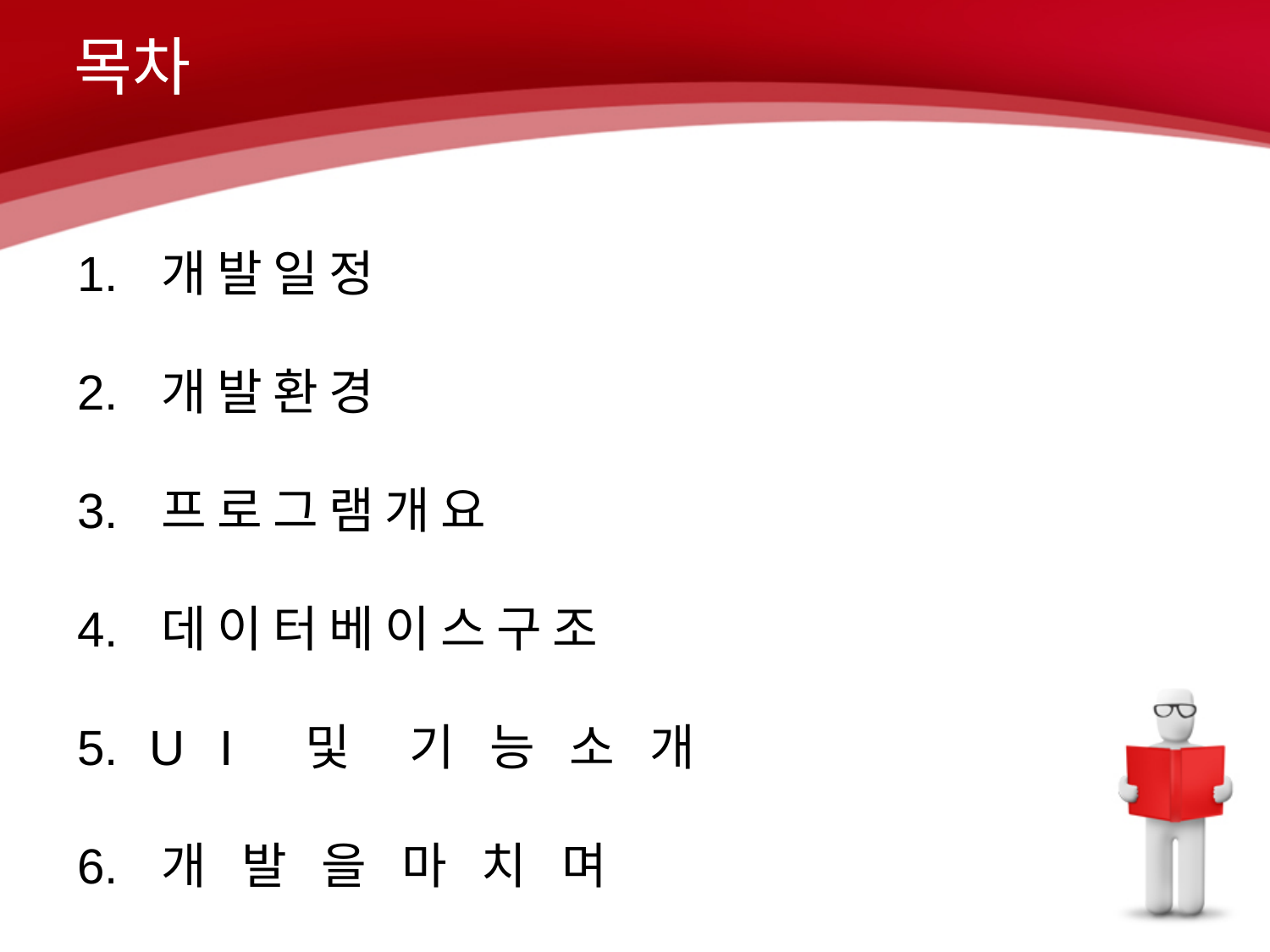

목차
 개발일정

 개발환경

 프로그램개요

 데이터베이스구조

 U I  및  기 능 소 개

 개 발 을 마 치 며